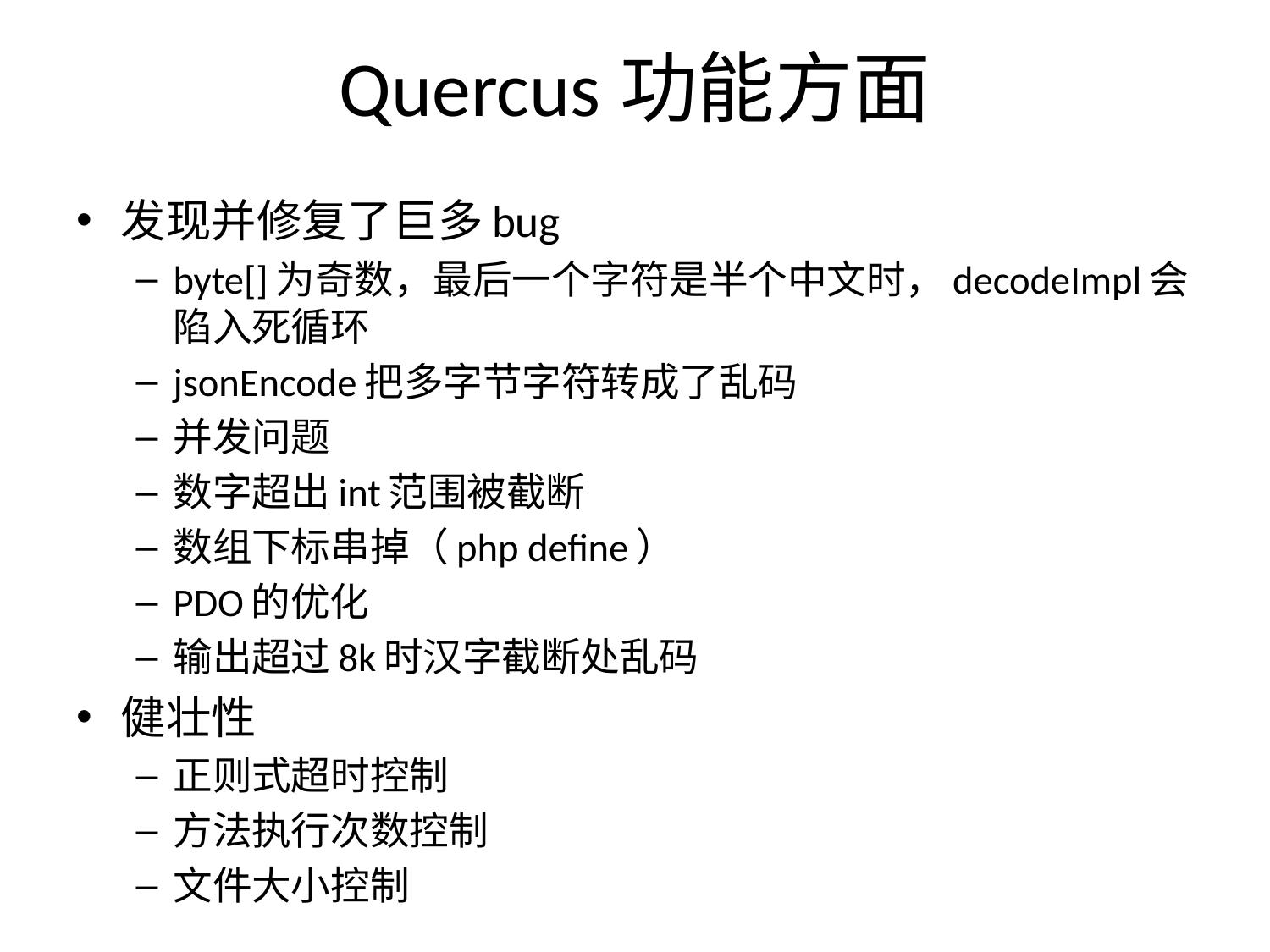

# Quercus功能方面
发现并修复了巨多bug
byte[]为奇数，最后一个字符是半个中文时，decodeImpl会陷入死循环
jsonEncode把多字节字符转成了乱码
并发问题
数字超出int范围被截断
数组下标串掉（php define）
PDO的优化
输出超过8k时汉字截断处乱码
健壮性
正则式超时控制
方法执行次数控制
文件大小控制